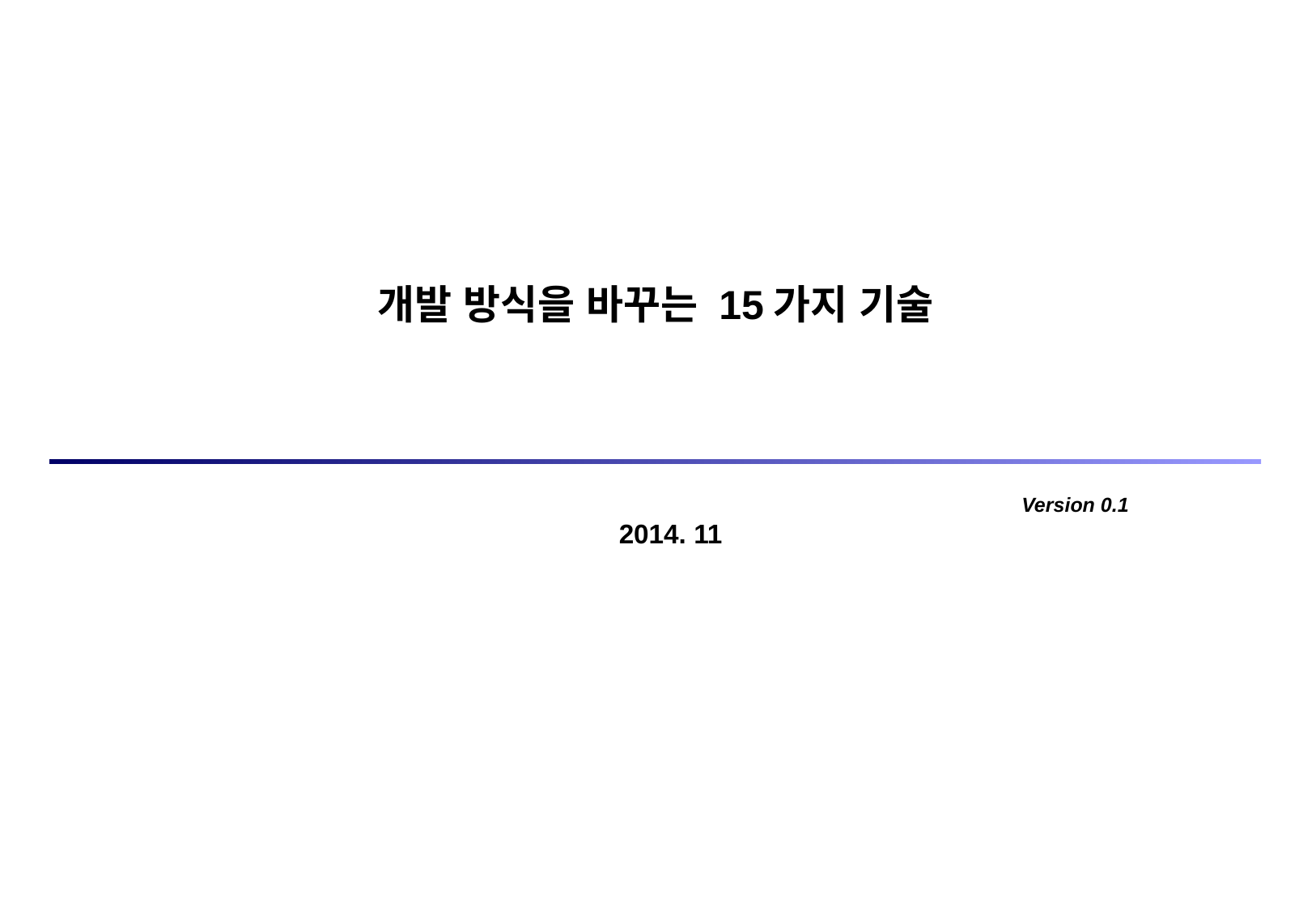

개발 방식을 바꾸는 15가지 기술
Version 0.1
2014. 11